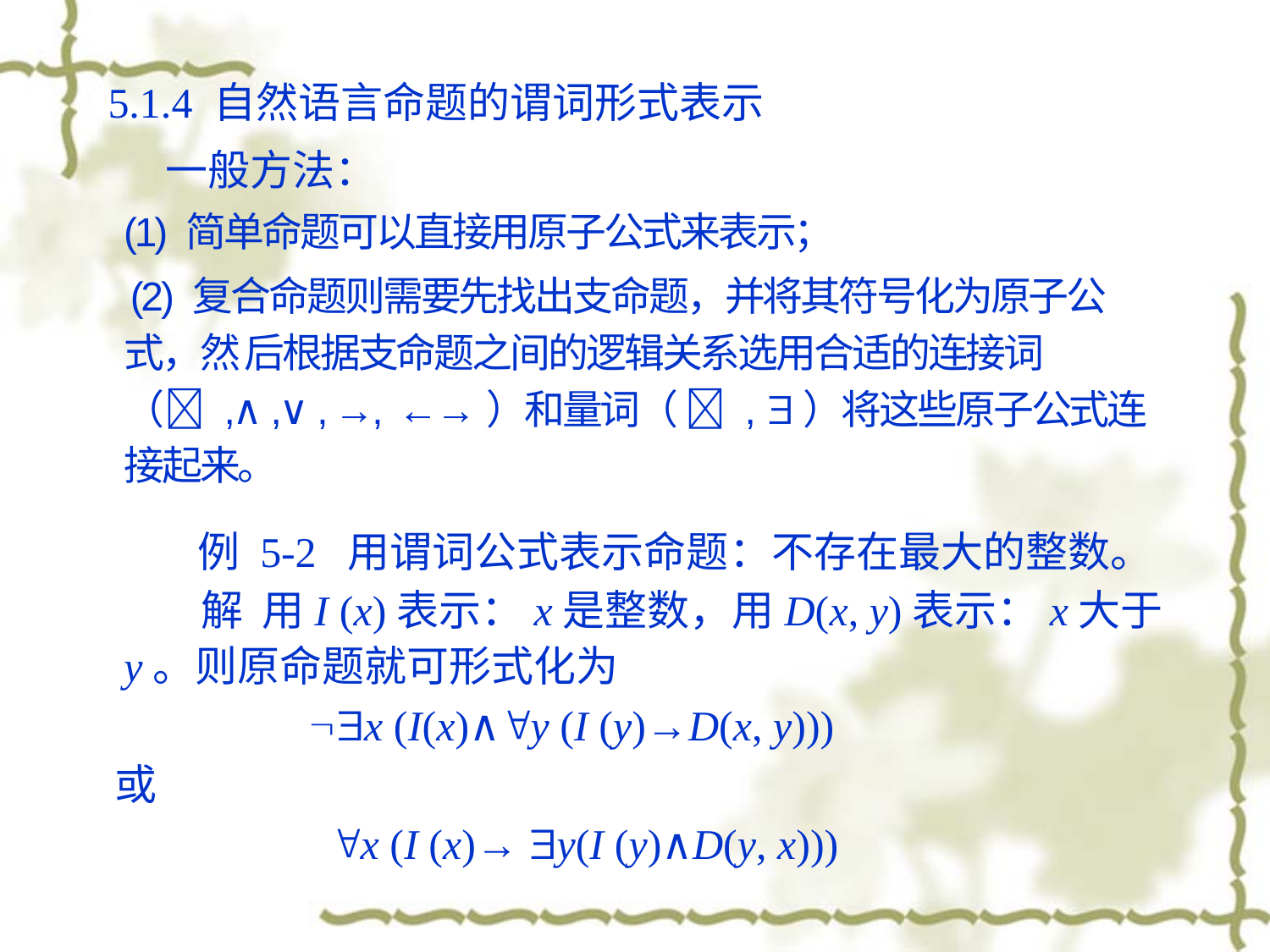

5.1.4 自然语言命题的谓词形式表示
       一般方法：
    (1) 简单命题可以直接用原子公式来表示；
      (2) 复合命题则需要先找出支命题，并将其符号化为原子公式，然 后根据支命题之间的逻辑关系选用合适的连接词（¬ ,∧,∨, →,  ←→）和量词（ ∀ , ∃）将这些原子公式连接起来。
          例 5-2  用谓词公式表示命题：不存在最大的整数。
            解  用I (x)表示：x是整数，用D(x, y)表示：x大于y。则原命题就可形式化为
                      ¬∃x (I(x)∧∀y (I (y)→D(x, y)))
   或
                        ∀x (I (x)→ ∃y(I (y)∧D(y, x)))